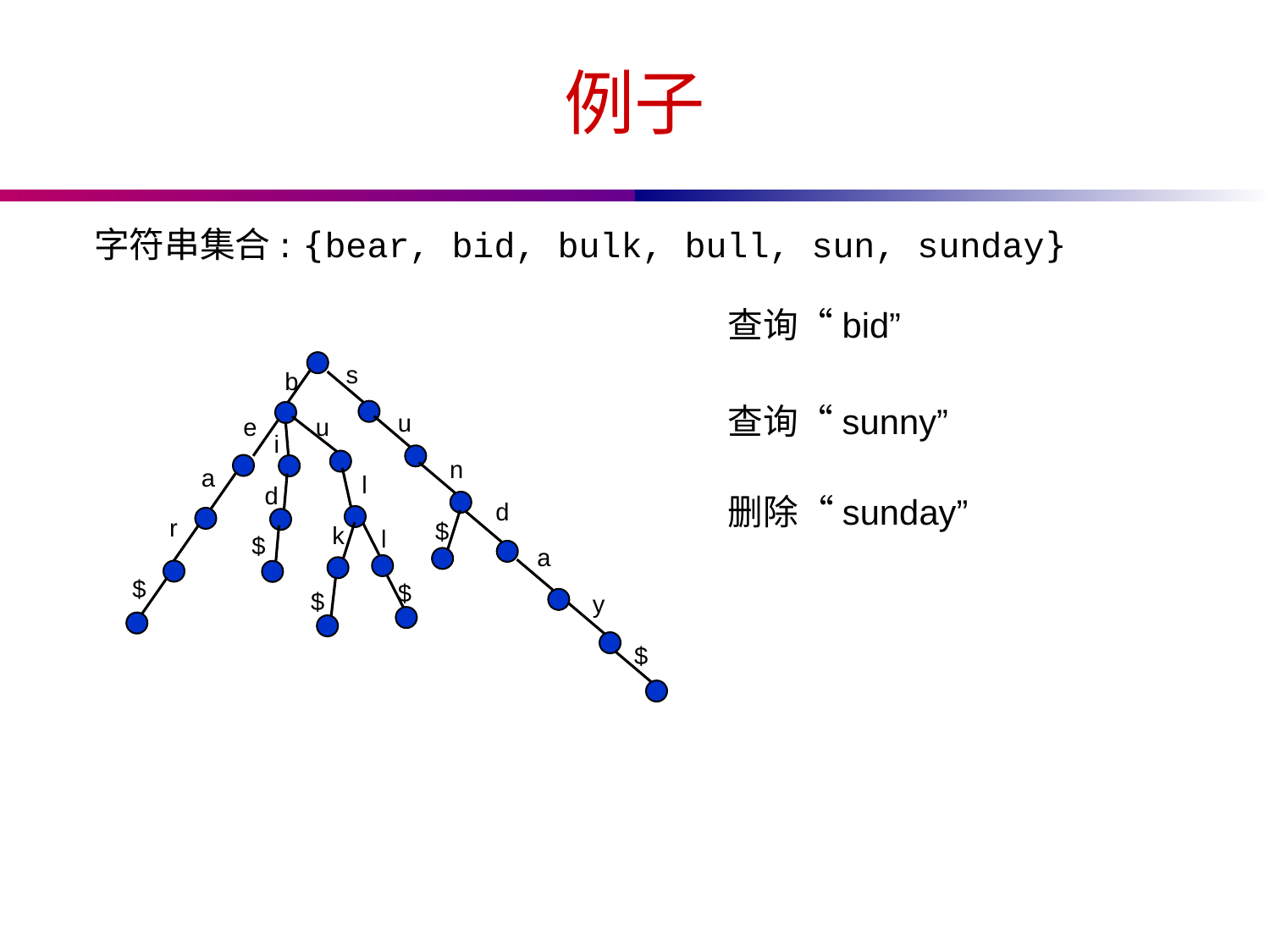

# 例子
字符串集合: {bear, bid, bulk, bull, sun, sunday}

查询“bid”

s
b
查询“sunny”

u

u
e
i

n

a
l
d
删除“sunday”
d

r

$
k
l
$
a

$
$
$
y

$